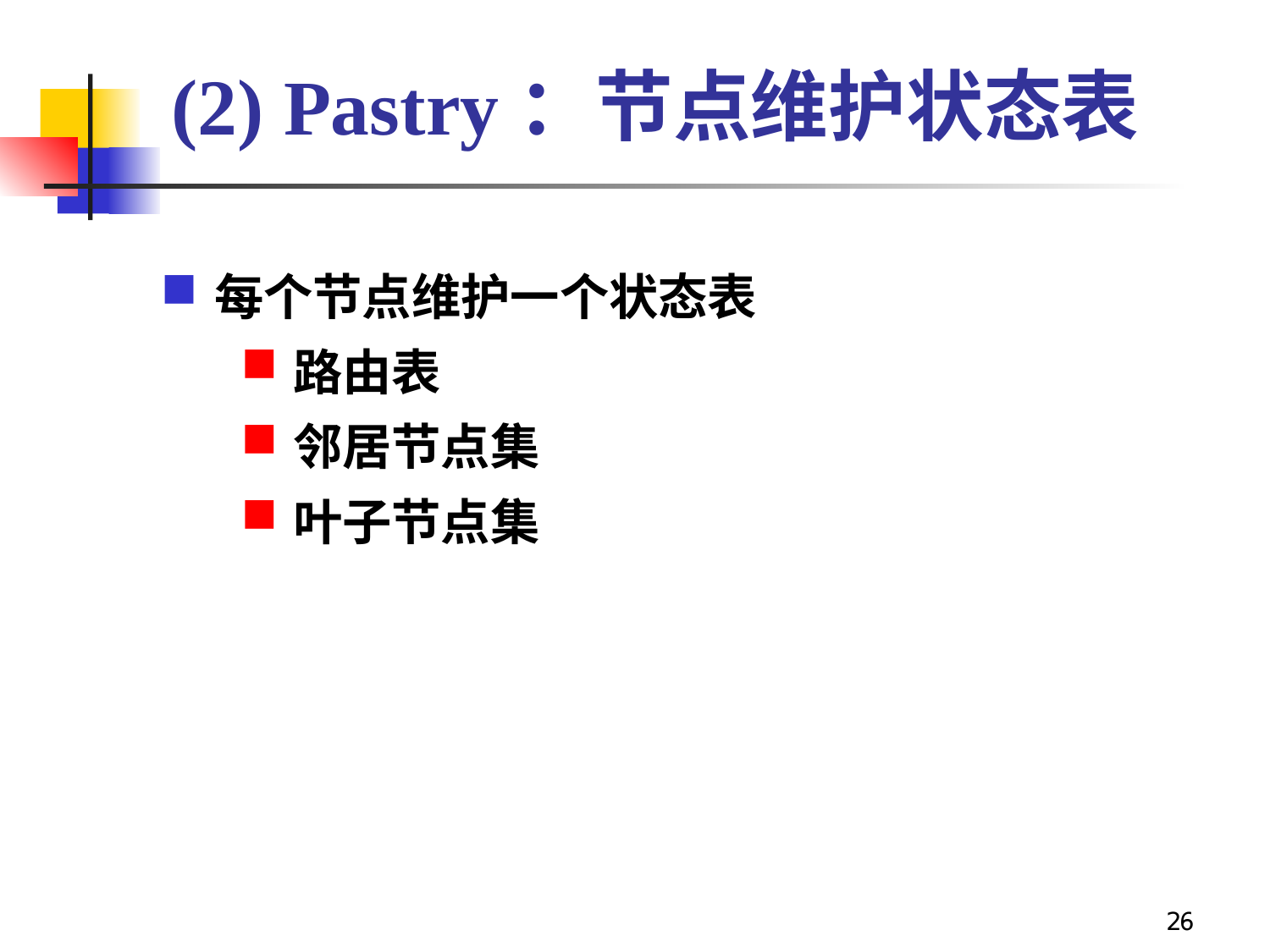

# (2) Pastry：节点维护状态表
每个节点维护一个状态表
路由表
邻居节点集
叶子节点集
26